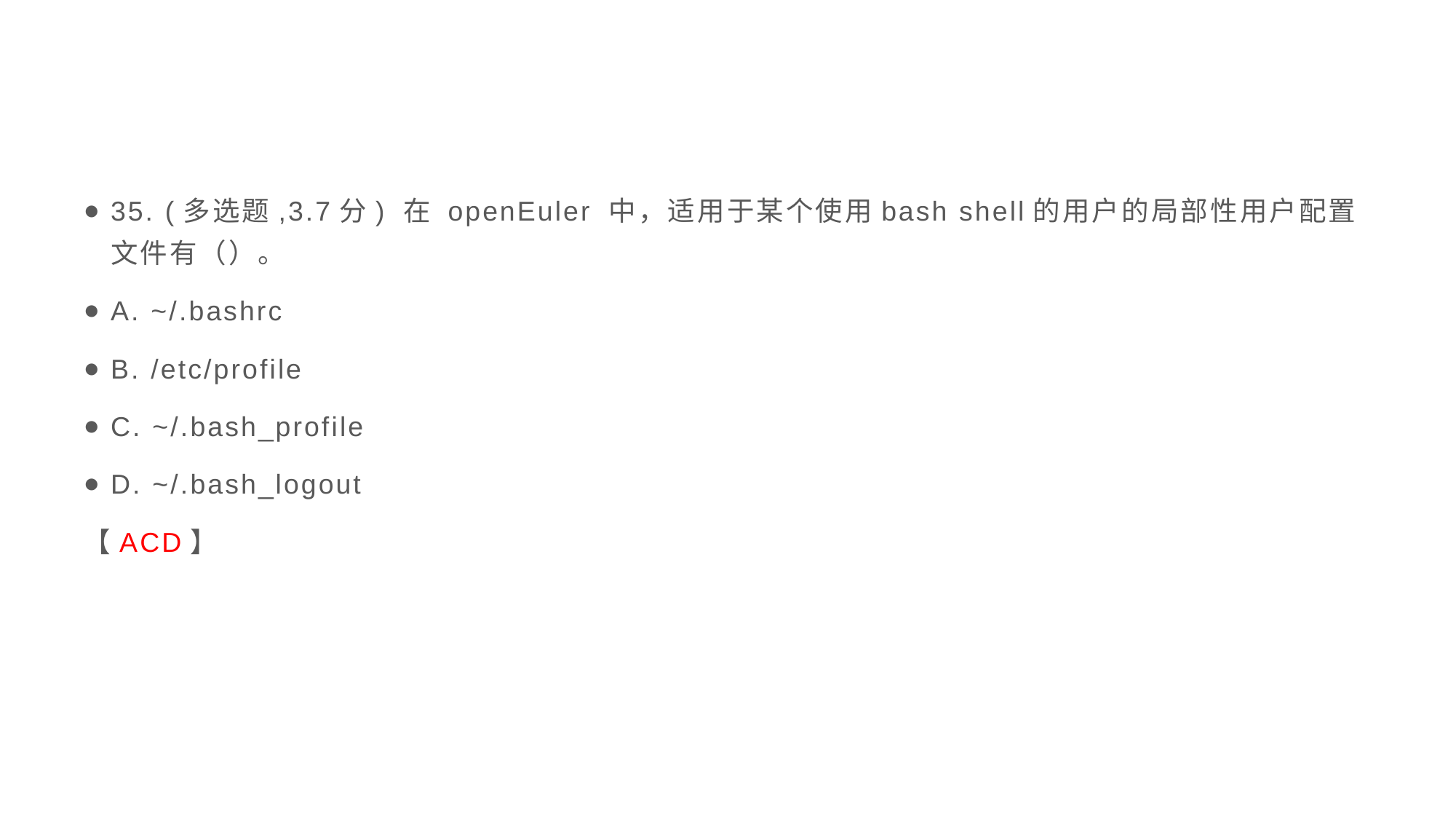

#
35. (多选题,3.7分) 在 openEuler 中，适用于某个使用bash shell的用户的局部性用户配置文件有（）。
A. ~/.bashrc
B. /etc/profile
C. ~/.bash_profile
D. ~/.bash_logout
【ACD】